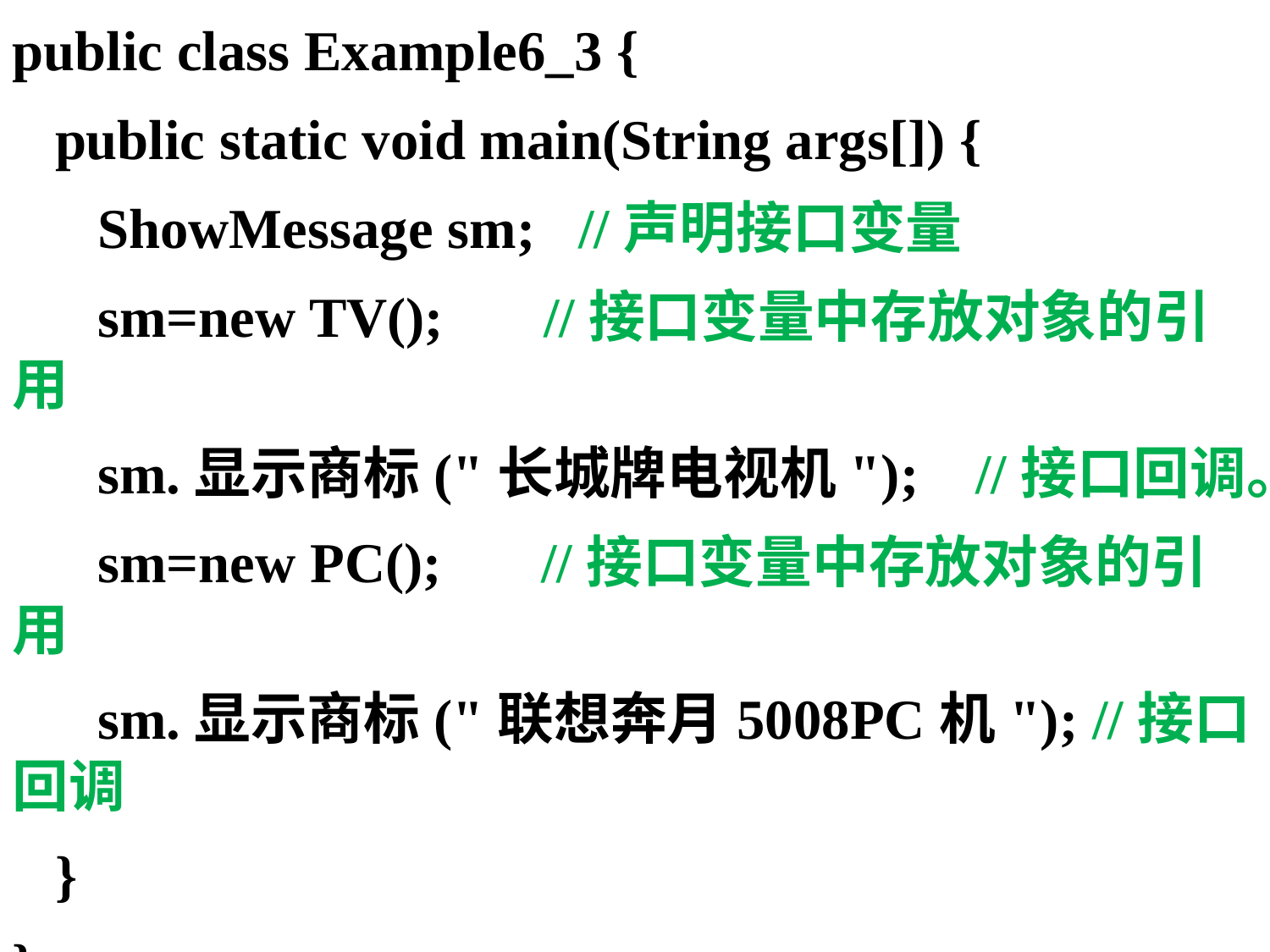

public class Example6_3 {
   public static void main(String args[]) {
      ShowMessage sm;   //声明接口变量
      sm=new TV();       //接口变量中存放对象的引用
      sm.显示商标("长城牌电视机");    //接口回调。
      sm=new PC();       //接口变量中存放对象的引用
      sm.显示商标("联想奔月5008PC机"); //接口回调
   }
}